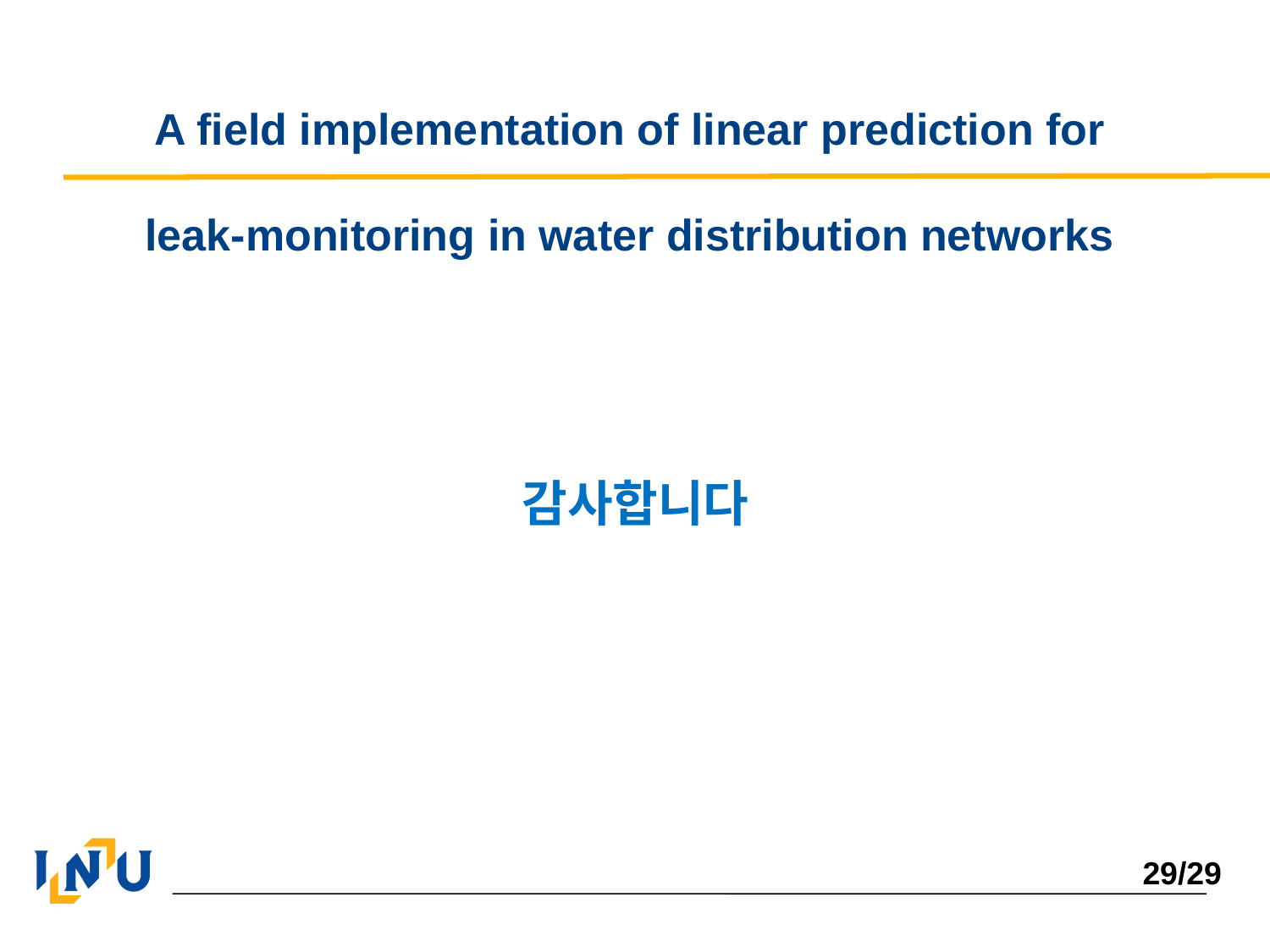

A field implementation of linear prediction for
leak-monitoring in water distribution networks
감사합니다